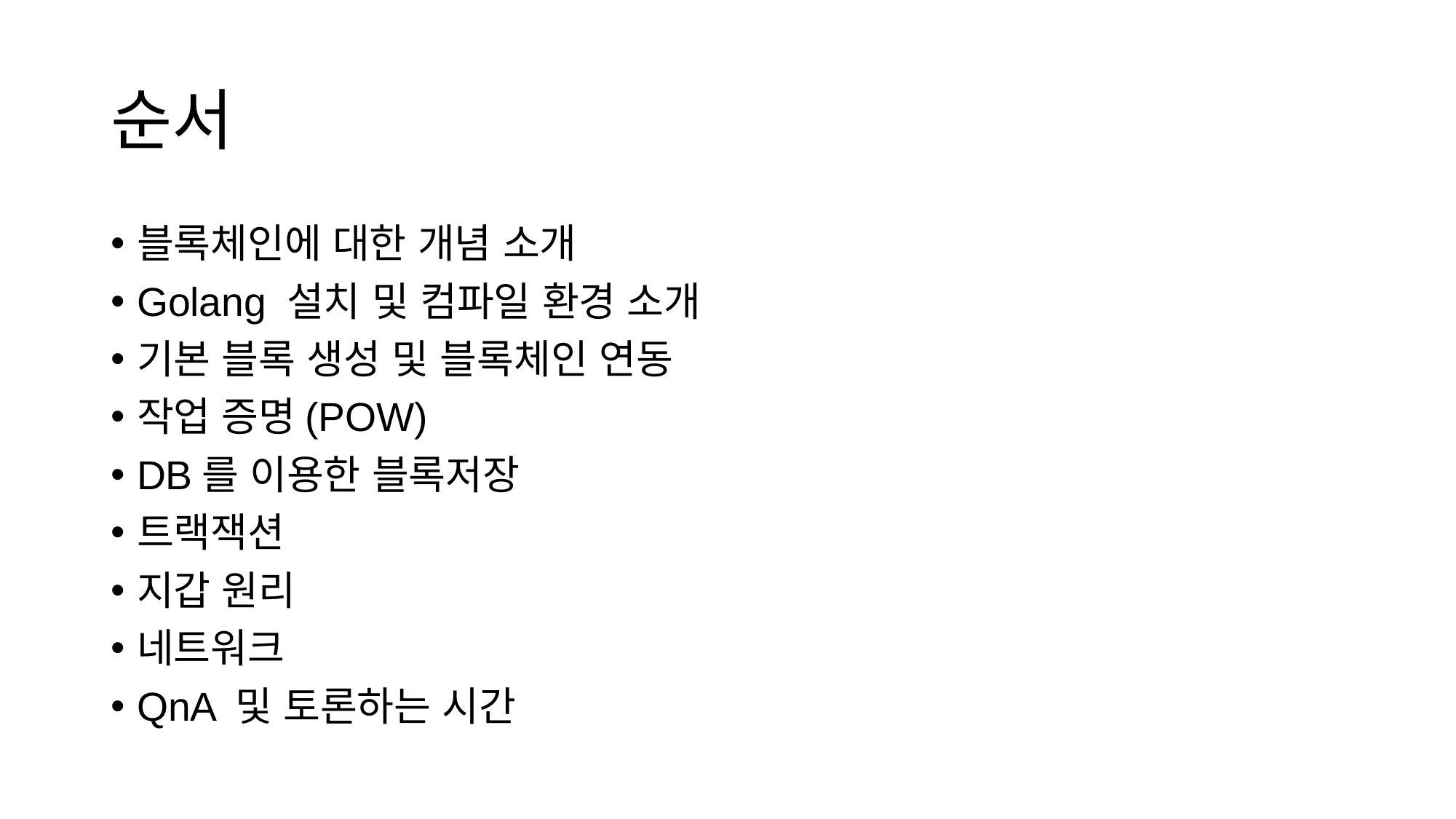

# 순서
블록체인에 대한 개념 소개
Golang 설치 및 컴파일 환경 소개
기본 블록 생성 및 블록체인 연동
작업 증명(POW)
DB를 이용한 블록저장
트랙잭션
지갑 원리
네트워크
QnA 및 토론하는 시간